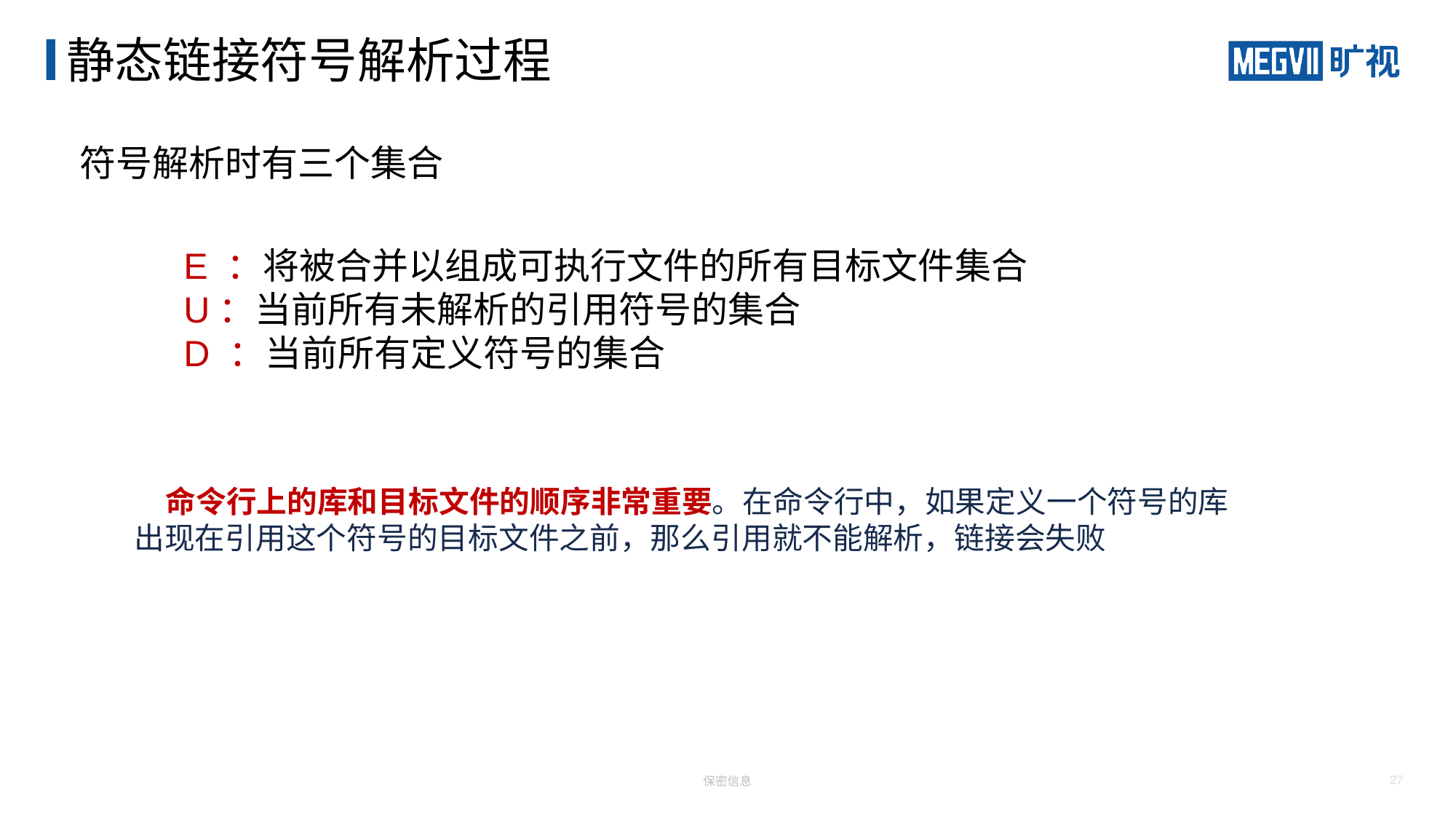

# 静态链接符号解析过程
符号解析时有三个集合
E ：将被合并以组成可执行文件的所有目标文件集合
U：当前所有未解析的引用符号的集合
D ：当前所有定义符号的集合
    命令行上的库和目标文件的顺序非常重要。在命令行中，如果定义一个符号的库出现在引用这个符号的目标文件之前，那么引用就不能解析，链接会失败